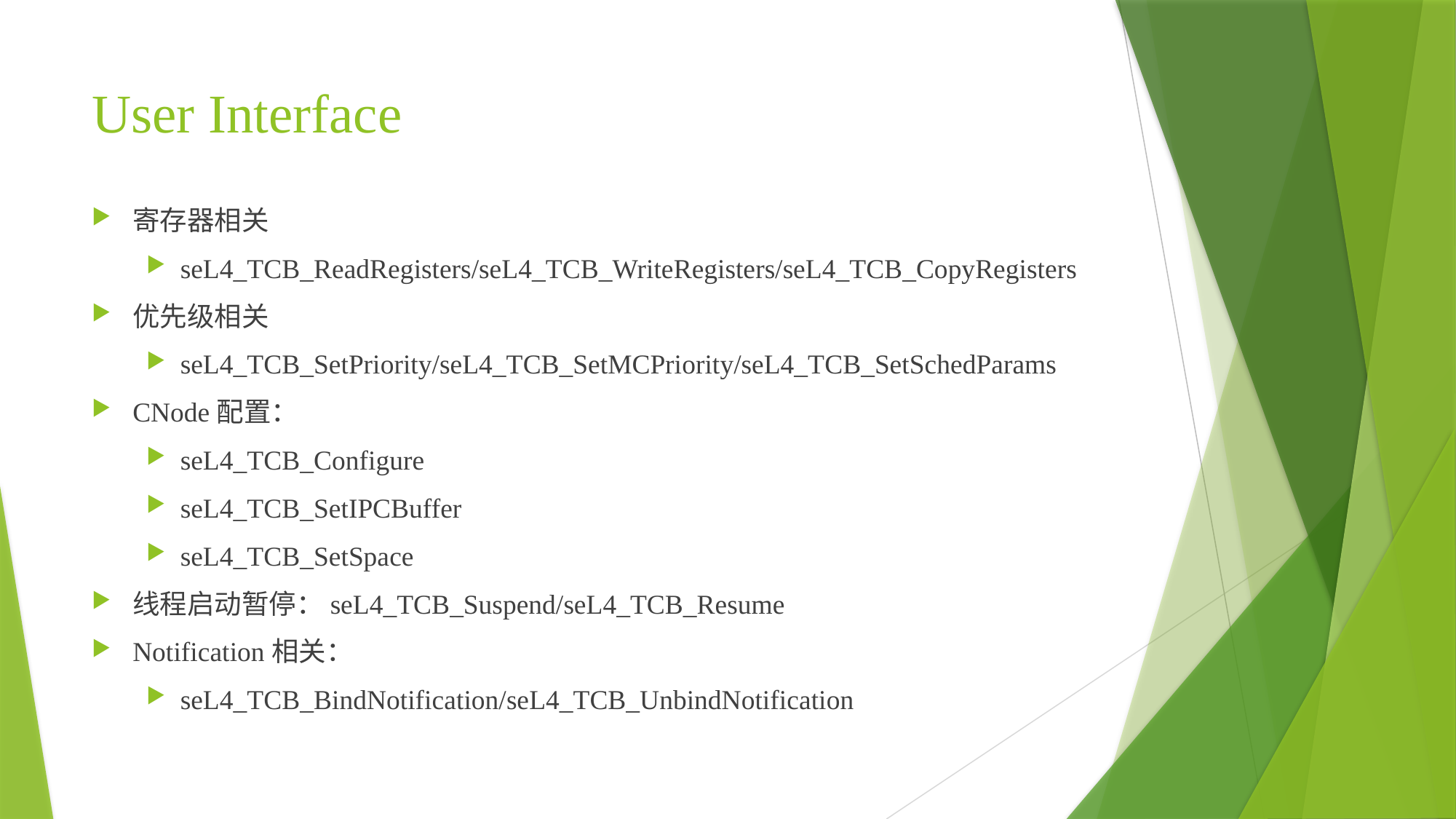

# User Interface
寄存器相关
seL4_TCB_ReadRegisters/seL4_TCB_WriteRegisters/seL4_TCB_CopyRegisters
优先级相关
seL4_TCB_SetPriority/seL4_TCB_SetMCPriority/seL4_TCB_SetSchedParams
CNode配置：
seL4_TCB_Configure
seL4_TCB_SetIPCBuffer
seL4_TCB_SetSpace
线程启动暂停：seL4_TCB_Suspend/seL4_TCB_Resume
Notification相关：
seL4_TCB_BindNotification/seL4_TCB_UnbindNotification